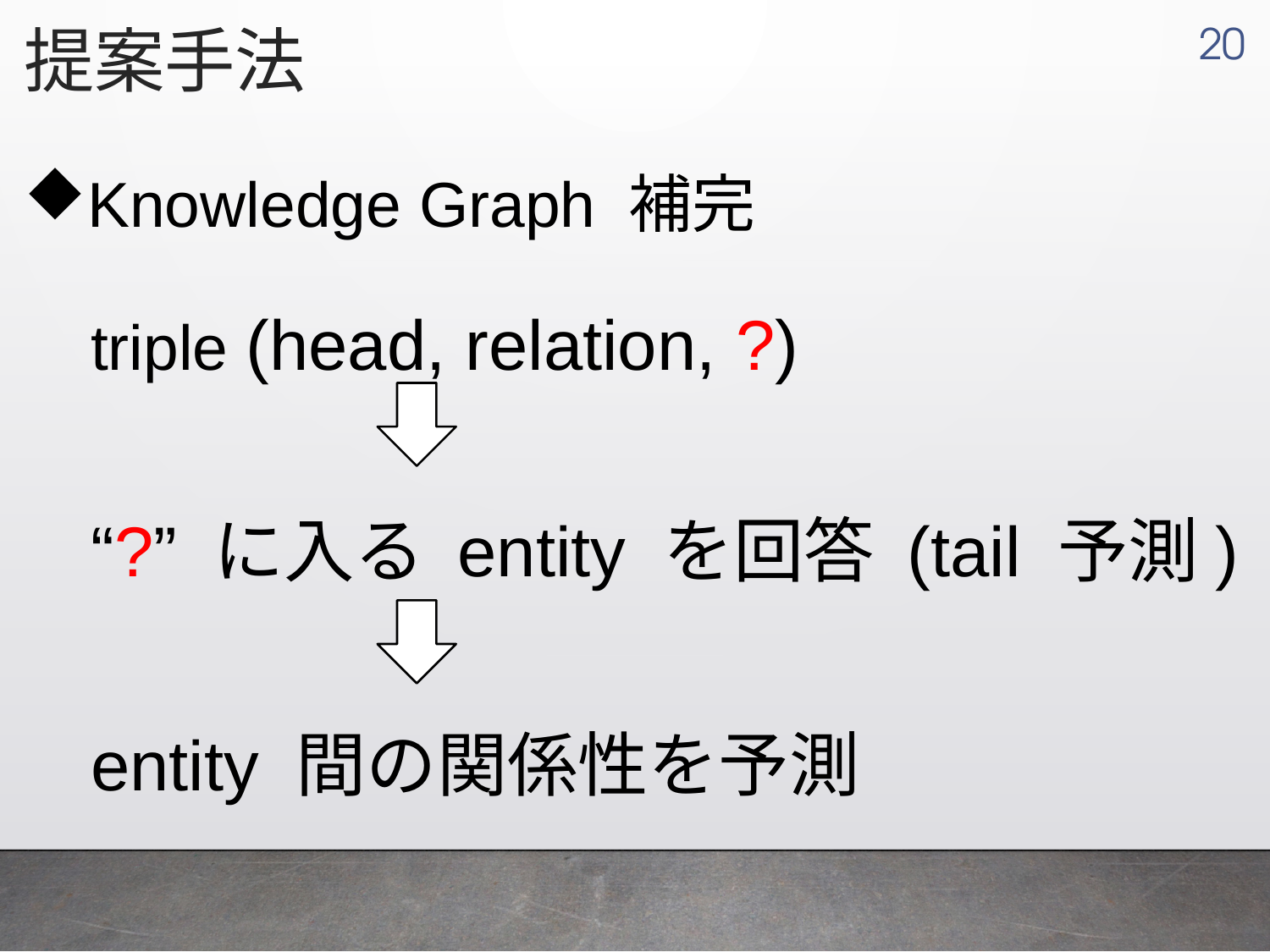

提案手法
20
Knowledge Graph 補完
triple (head, relation, ?)

“?” に入る entity を回答 (tail 予測)

entity 間の関係性を予測